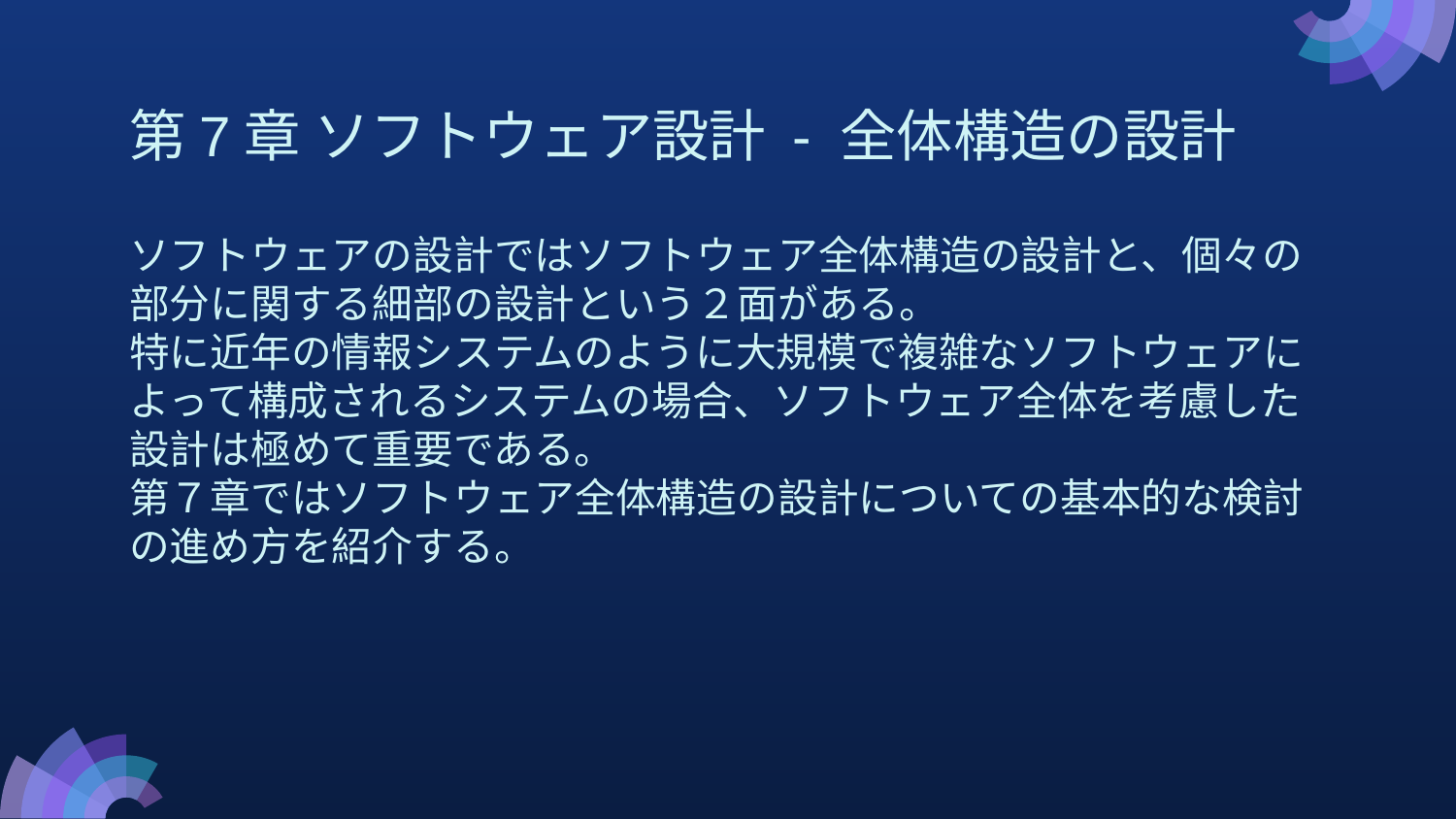

# 第7章 ソフトウェア設計 - 全体構造の設計
ソフトウェアの設計ではソフトウェア全体構造の設計と、個々の部分に関する細部の設計という２面がある。
特に近年の情報システムのように大規模で複雑なソフトウェアによって構成されるシステムの場合、ソフトウェア全体を考慮した設計は極めて重要である。
第７章ではソフトウェア全体構造の設計についての基本的な検討の進め方を紹介する。